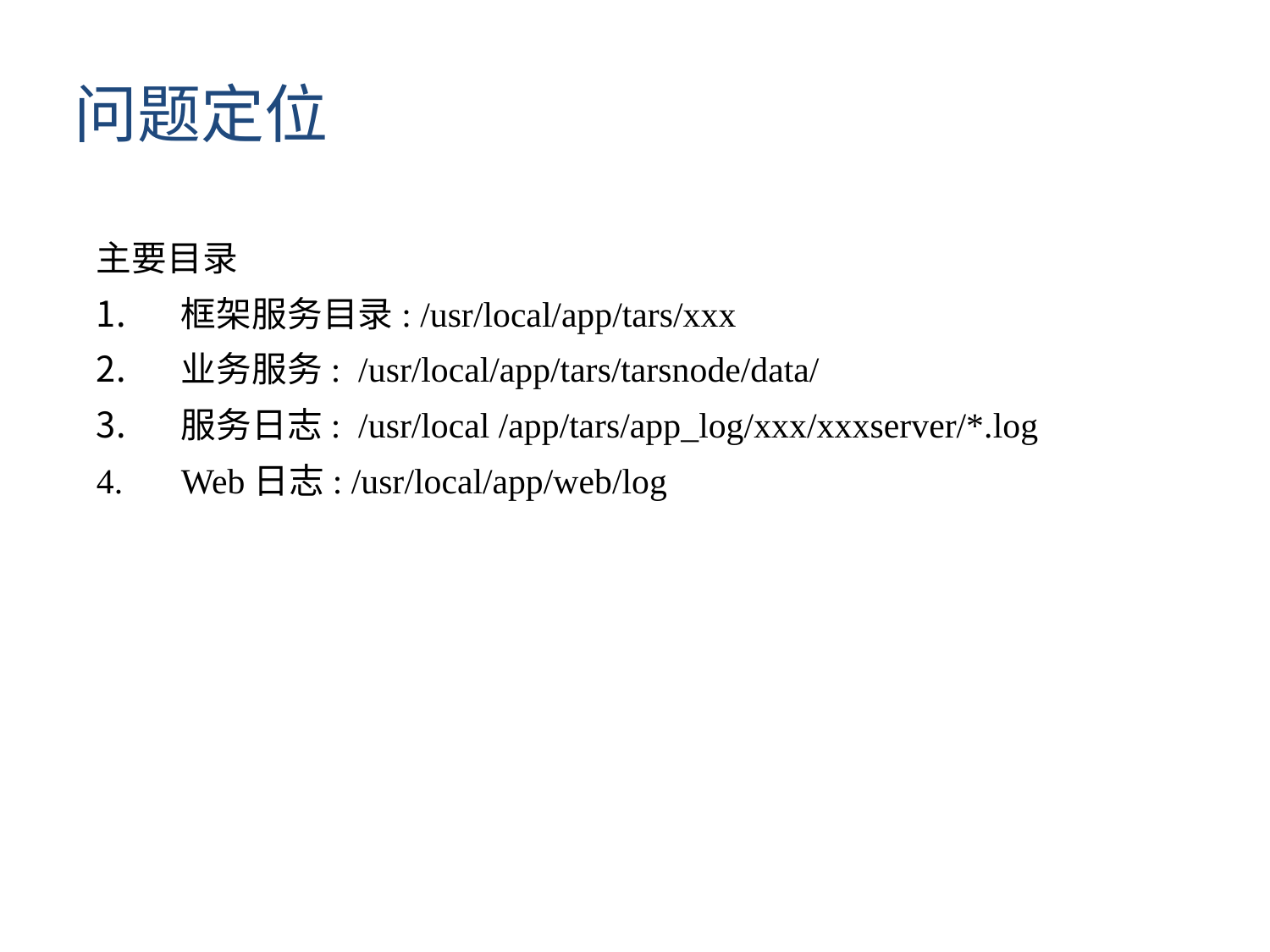

问题定位
主要目录
框架服务目录: /usr/local/app/tars/xxx
业务服务:  /usr/local/app/tars/tarsnode/data/
服务日志:  /usr/local /app/tars/app_log/xxx/xxxserver/*.log
Web日志: /usr/local/app/web/log